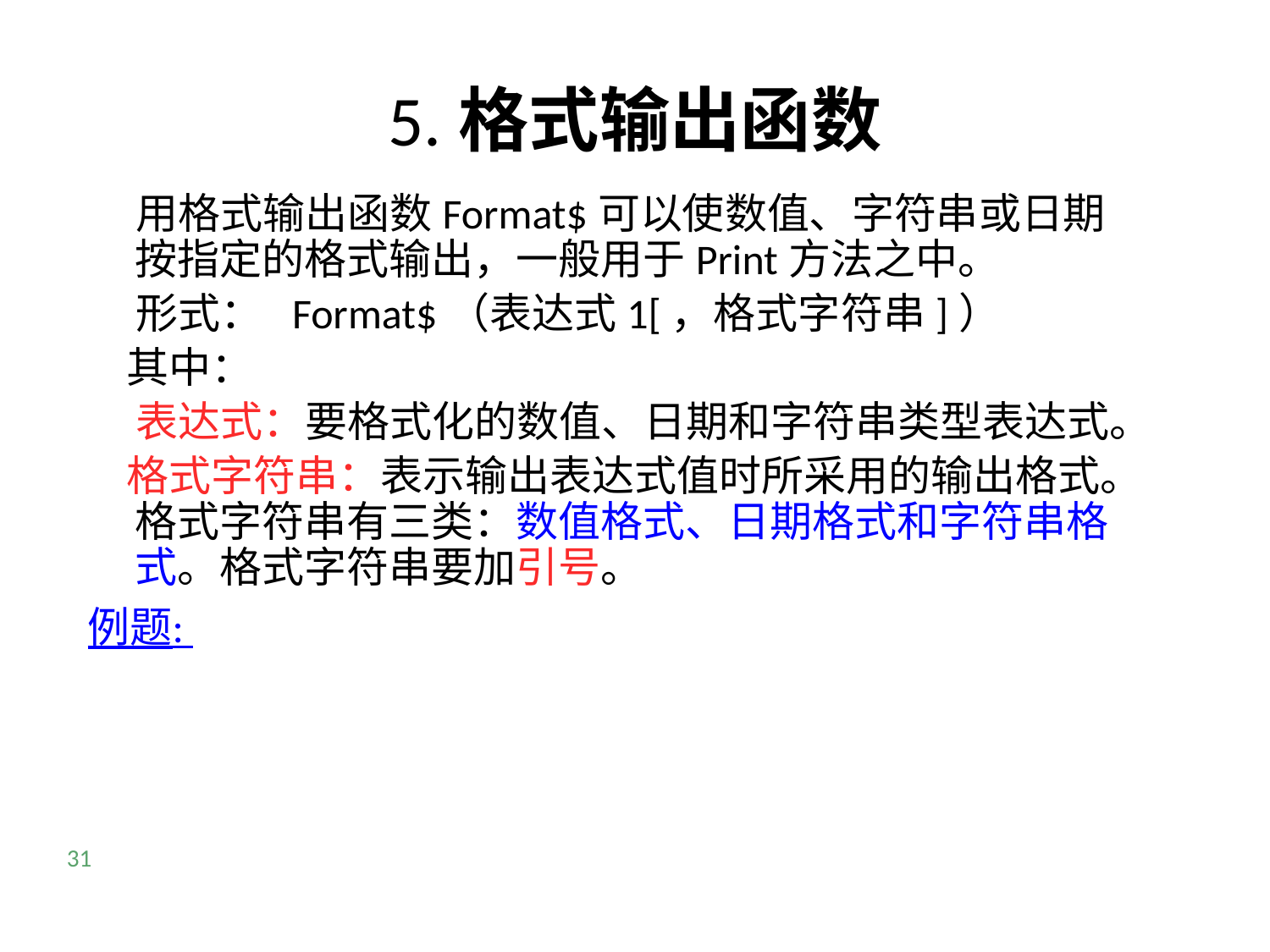

5.格式输出函数
    用格式输出函数Format$可以使数值、字符串或日期按指定的格式输出，一般用于Print方法之中。
    形式：  Format$（表达式1[，格式字符串]）
   其中：
    表达式：要格式化的数值、日期和字符串类型表达式。
   格式字符串：表示输出表达式值时所采用的输出格式。格式字符串有三类：数值格式、日期格式和字符串格式。格式字符串要加引号。
例题:
31